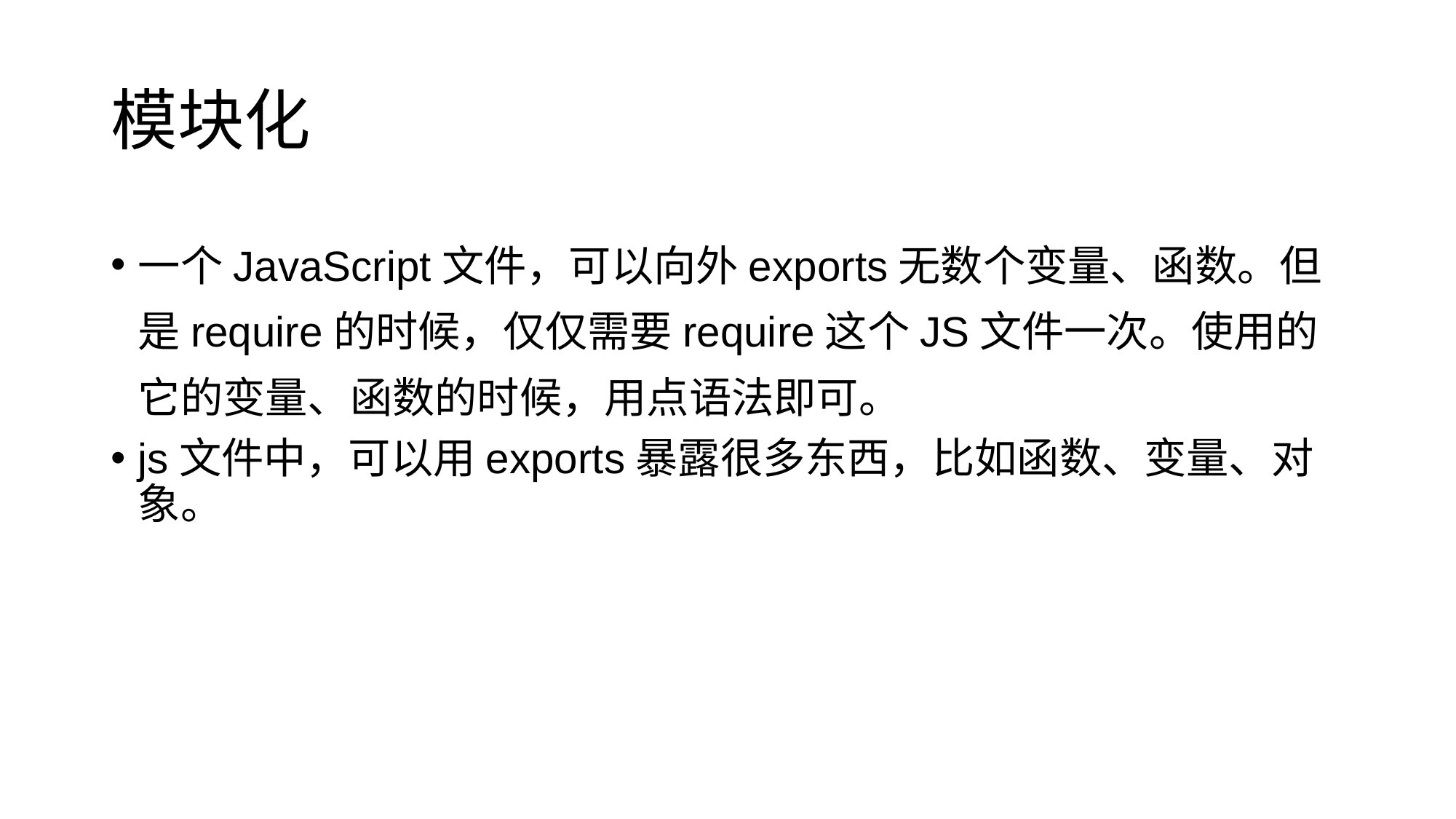

# 模块化
一个JavaScript文件，可以向外exports无数个变量、函数。但是require的时候，仅仅需要require这个JS文件一次。使用的它的变量、函数的时候，用点语法即可。
js文件中，可以用exports暴露很多东西，比如函数、变量、对象。